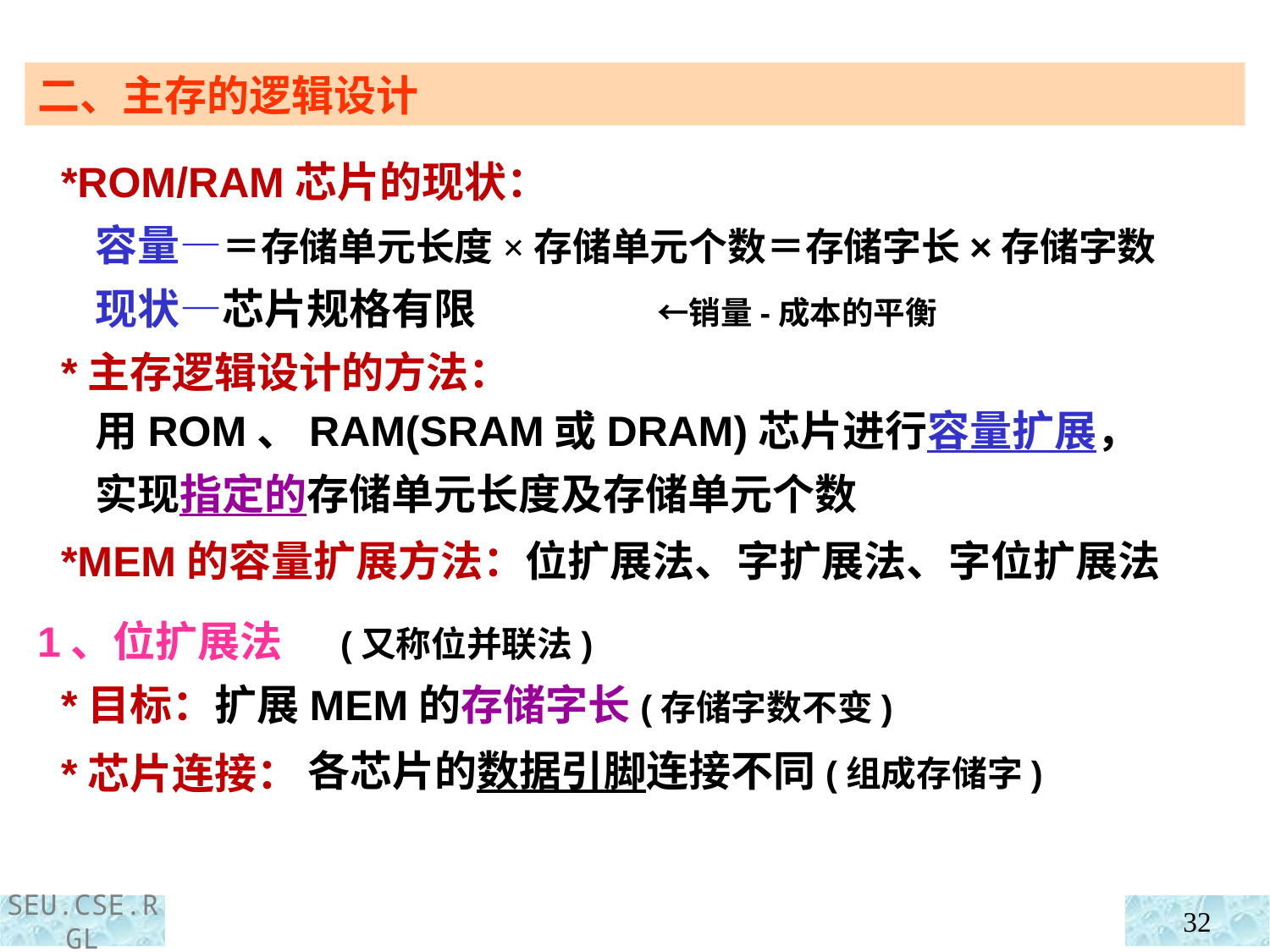

二、主存的逻辑设计
  *ROM/RAM芯片的现状：
     容量—＝存储单元长度×存储单元个数＝存储字长×存储字数
     现状—芯片规格有限                   ←销量-成本的平衡
  *主存逻辑设计的方法：
     用ROM、RAM(SRAM或DRAM)芯片进行容量扩展，
     实现指定的存储单元长度及存储单元个数
  *MEM的容量扩展方法：位扩展法、字扩展法、字位扩展法
1、位扩展法     (又称位并联法)
  *目标：扩展MEM的存储字长(存储字数不变)
  *芯片连接：
各芯片的数据引脚连接不同(组成存储字)
32